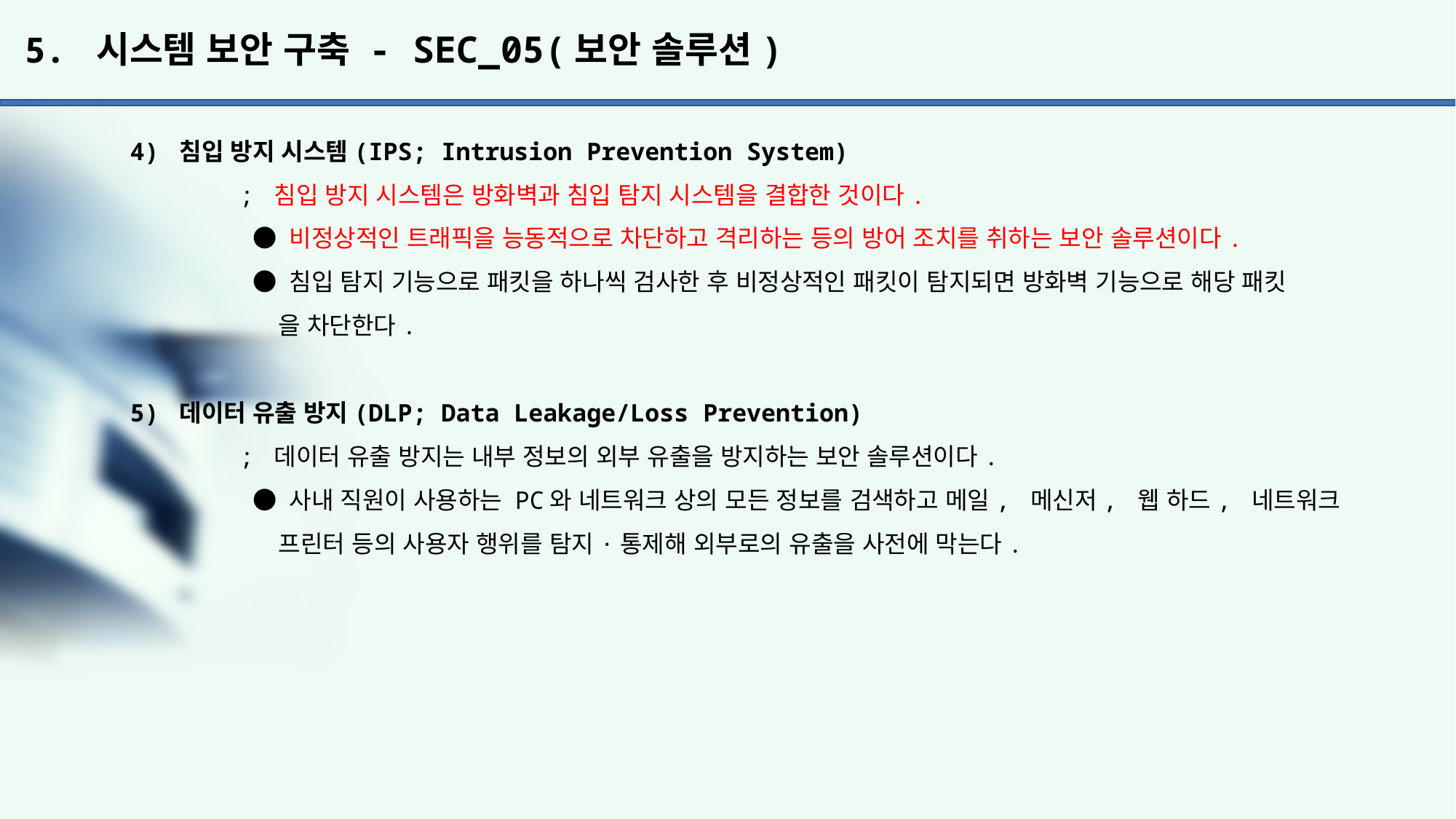

# 5. 시스템 보안 구축 - SEC_05(보안 솔루션)
4) 침입 방지 시스템(IPS; Intrusion Prevention System)
	; 침입 방지 시스템은 방화벽과 침입 탐지 시스템을 결합한 것이다.
	  ● 비정상적인 트래픽을 능동적으로 차단하고 격리하는 등의 방어 조치를 취하는 보안 솔루션이다.
	  ● 침입 탐지 기능으로 패킷을 하나씩 검사한 후 비정상적인 패킷이 탐지되면 방화벽 기능으로 해당 패킷
	     을 차단한다.

5) 데이터 유출 방지(DLP; Data Leakage/Loss Prevention)
	; 데이터 유출 방지는 내부 정보의 외부 유출을 방지하는 보안 솔루션이다.
	  ● 사내 직원이 사용하는 PC와 네트워크 상의 모든 정보를 검색하고 메일, 메신저, 웹 하드, 네트워크
	     프린터 등의 사용자 행위를 탐지·통제해 외부로의 유출을 사전에 막는다.